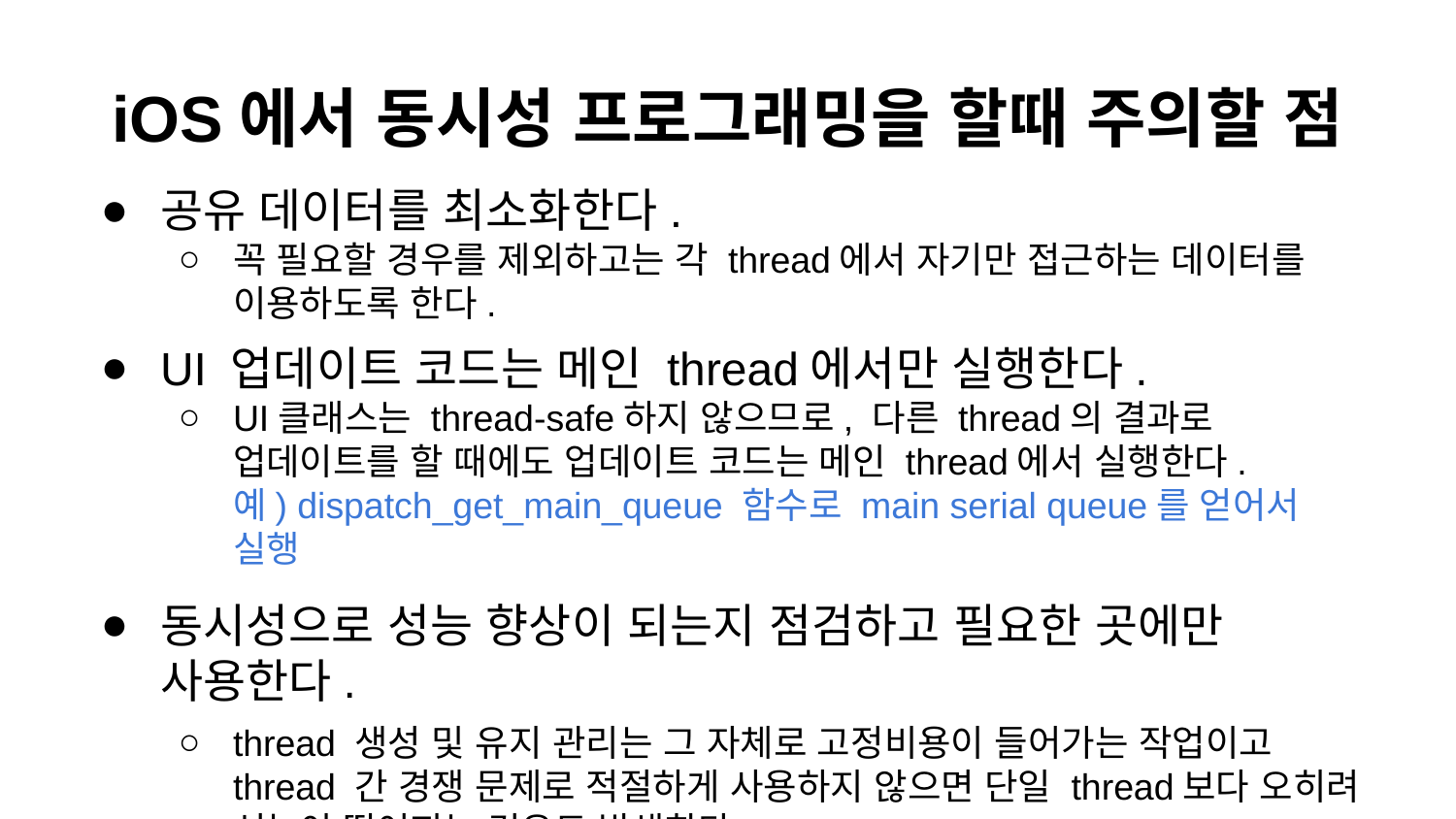

# iOS에서 동시성 프로그래밍을 할때 주의할 점
공유 데이터를 최소화한다.
꼭 필요할 경우를 제외하고는 각 thread에서 자기만 접근하는 데이터를 이용하도록 한다.

UI 업데이트 코드는 메인 thread에서만 실행한다.
UI클래스는 thread-safe하지 않으므로, 다른 thread의 결과로 업데이트를 할 때에도 업데이트 코드는 메인 thread에서 실행한다.
예) dispatch_get_main_queue 함수로 main serial queue를 얻어서 실행

동시성으로 성능 향상이 되는지 점검하고 필요한 곳에만 사용한다.
thread 생성 및 유지 관리는 그 자체로 고정비용이 들어가는 작업이고 thread 간 경쟁 문제로 적절하게 사용하지 않으면 단일 thread보다 오히려 성능이 떨어지는 경우도 발생한다.